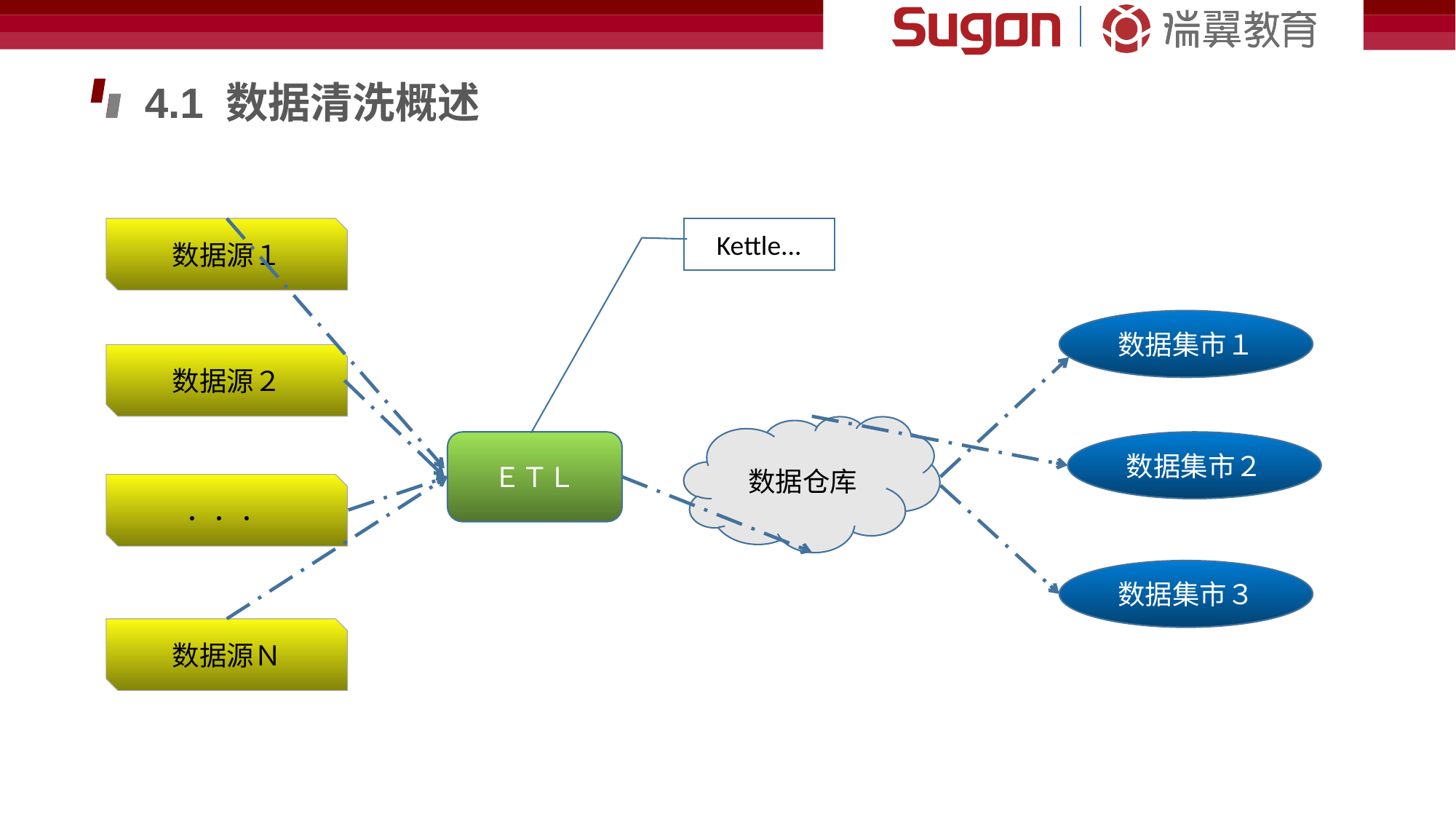

4.1 数据清洗概述

数据源１
Kettle...
数据集市１
数据源２
数据仓库
ＥＴＬ
数据集市２
．．．
数据集市３
数据源Ｎ